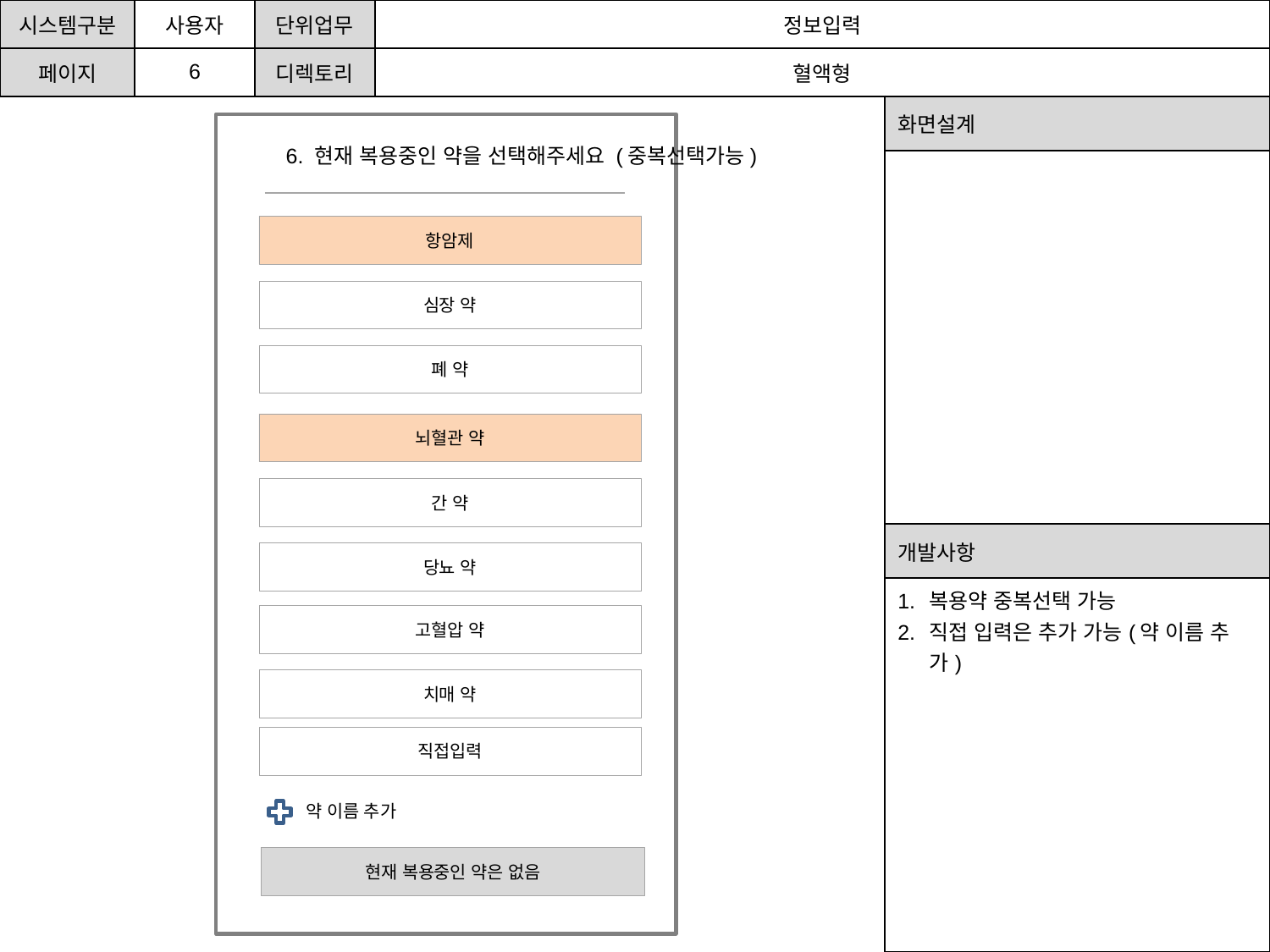

| 시스템구분 | 사용자 | 단위업무 | 정보입력 |
| --- | --- | --- | --- |
| 페이지 | 6 | 디렉토리 | 혈액형 |
| 화면설계 |
| --- |
|  |
| 개발사항 |
| 복용약 중복선택 가능 직접 입력은 추가 가능(약 이름 추가) |

6. 현재 복용중인 약을 선택해주세요 (중복선택가능)
항암제
심장 약
폐 약
뇌혈관 약
간 약
당뇨 약
고혈압 약
치매 약
직접입력
약 이름 추가

현재 복용중인 약은 없음